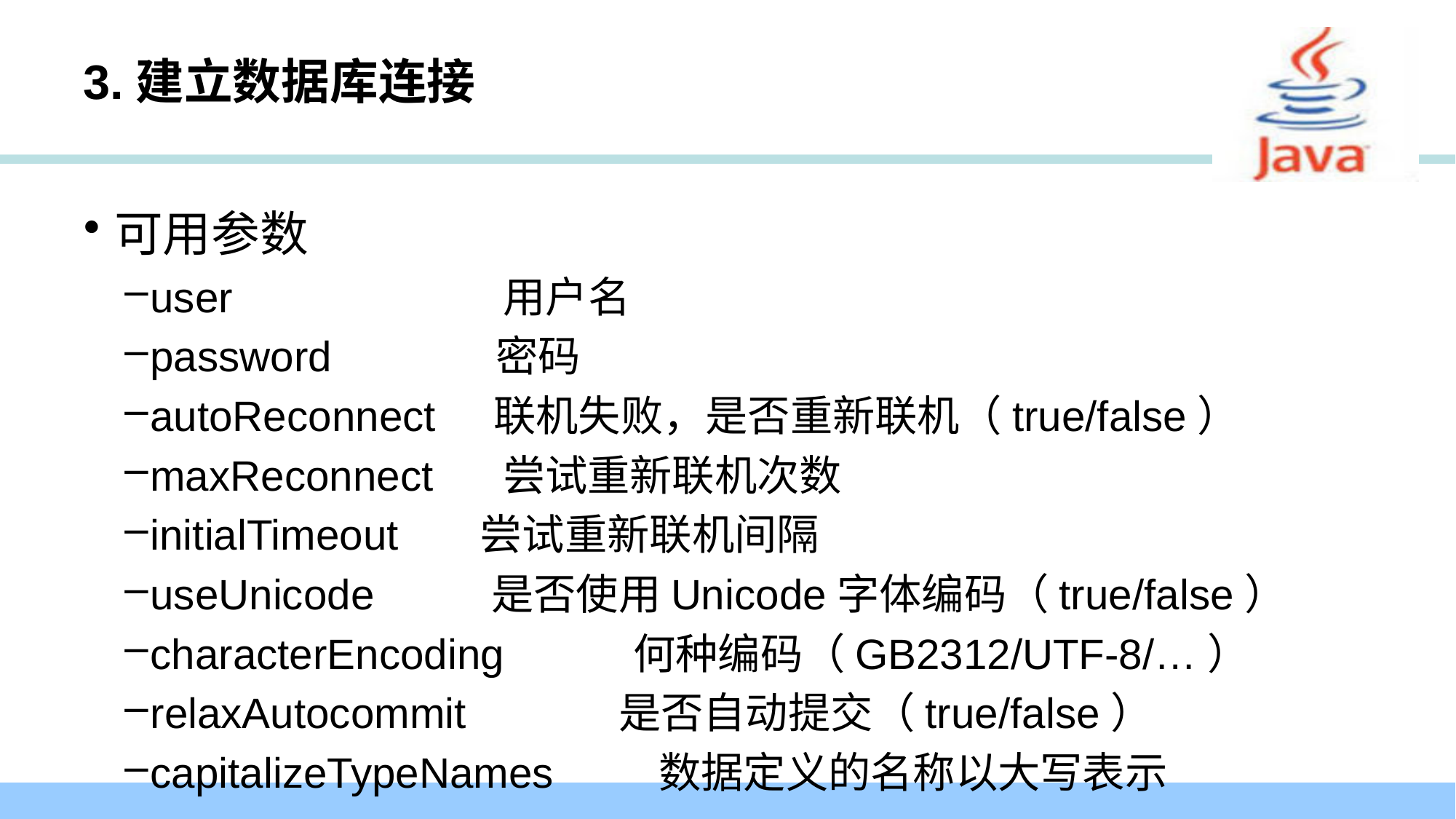

# 3.建立数据库连接
可用参数
user                      用户名
password             密码
autoReconnect    联机失败，是否重新联机（true/false）
maxReconnect     尝试重新联机次数
initialTimeout      尝试重新联机间隔
useUnicode         是否使用Unicode字体编码（true/false）
characterEncoding          何种编码（GB2312/UTF-8/…）
relaxAutocommit            是否自动提交（true/false）
capitalizeTypeNames        数据定义的名称以大写表示